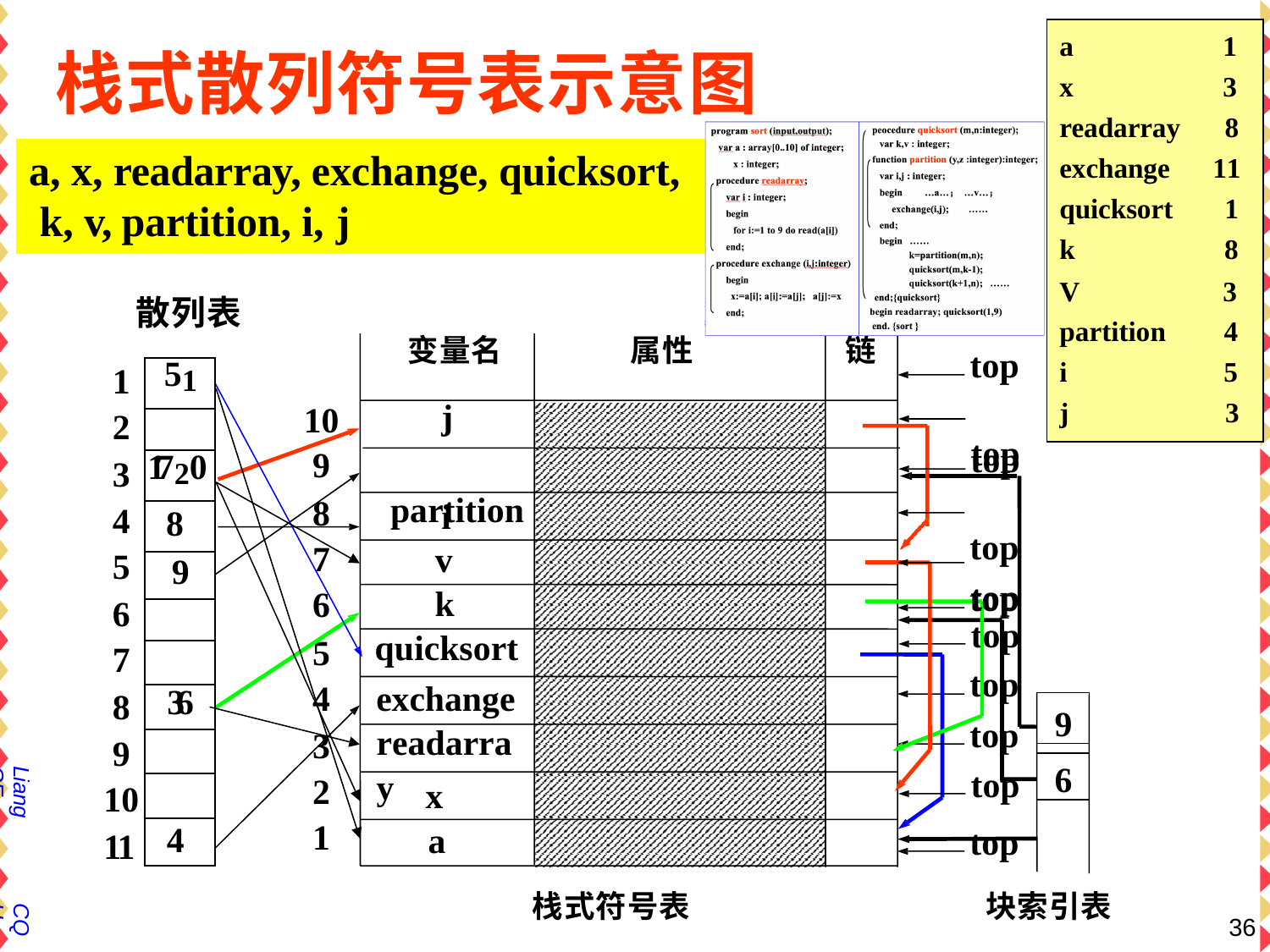

| a | 1 |
| --- | --- |
| x | 3 |
| readarray | 8 |
| exchange | 11 |
| quicksort | 1 |
| k | 8 |
| V | 3 |
| partition | 4 |
| i | 5 |
| j | 3 |
# 栈式散列符号表示意图

a, x, readarray, exchange, quicksort,  k, v, partition, i, j

散列表
变量名
属性
链

top  top
1
2
3
4
5
6
7
8
9
10
11
| 51 |
| --- |
|  |
| 1720 |
| 8 |
| 9 |
|  |
|  |
| 36 |
|  |
|  |
| 4 |

j  i

10
9
8
7
6
5
4
3
2
1

top  top
top

partition

v

top
k

top

quicksort

top
exchange  readarray

9

top

top  top	1

6
Liang GE

x

a

栈式符号表
块索引表
CQU
36